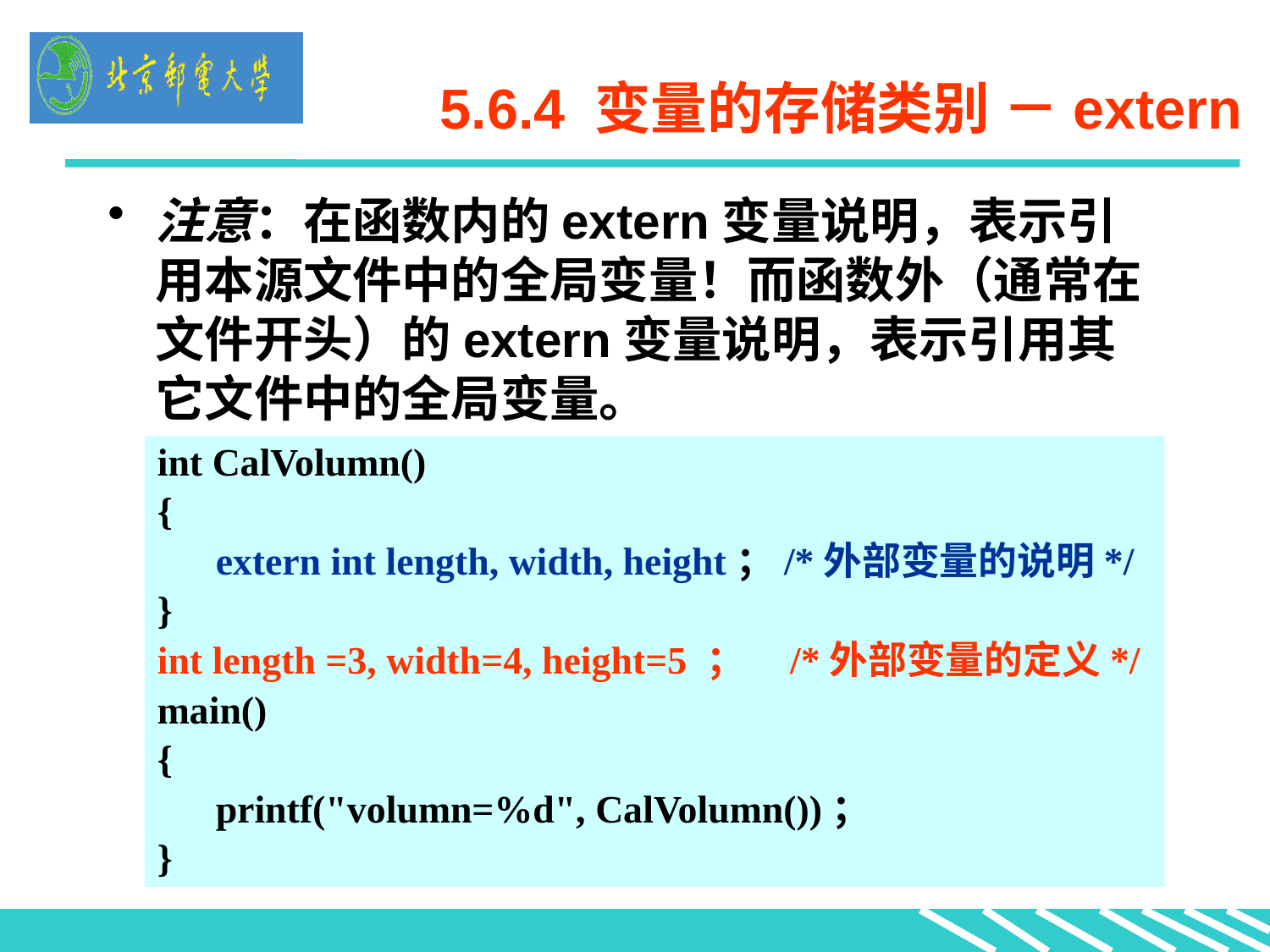

# 5.6.4 变量的存储类别 －extern
注意：在函数内的extern变量说明，表示引用本源文件中的全局变量！而函数外（通常在文件开头）的extern变量说明，表示引用其它文件中的全局变量。
int CalVolumn()
{
      extern int length, width, height；/*外部变量的说明*/
}
int length =3, width=4, height=5 ；    /*外部变量的定义*/
main()
{
      printf("volumn=%d", CalVolumn())；
}